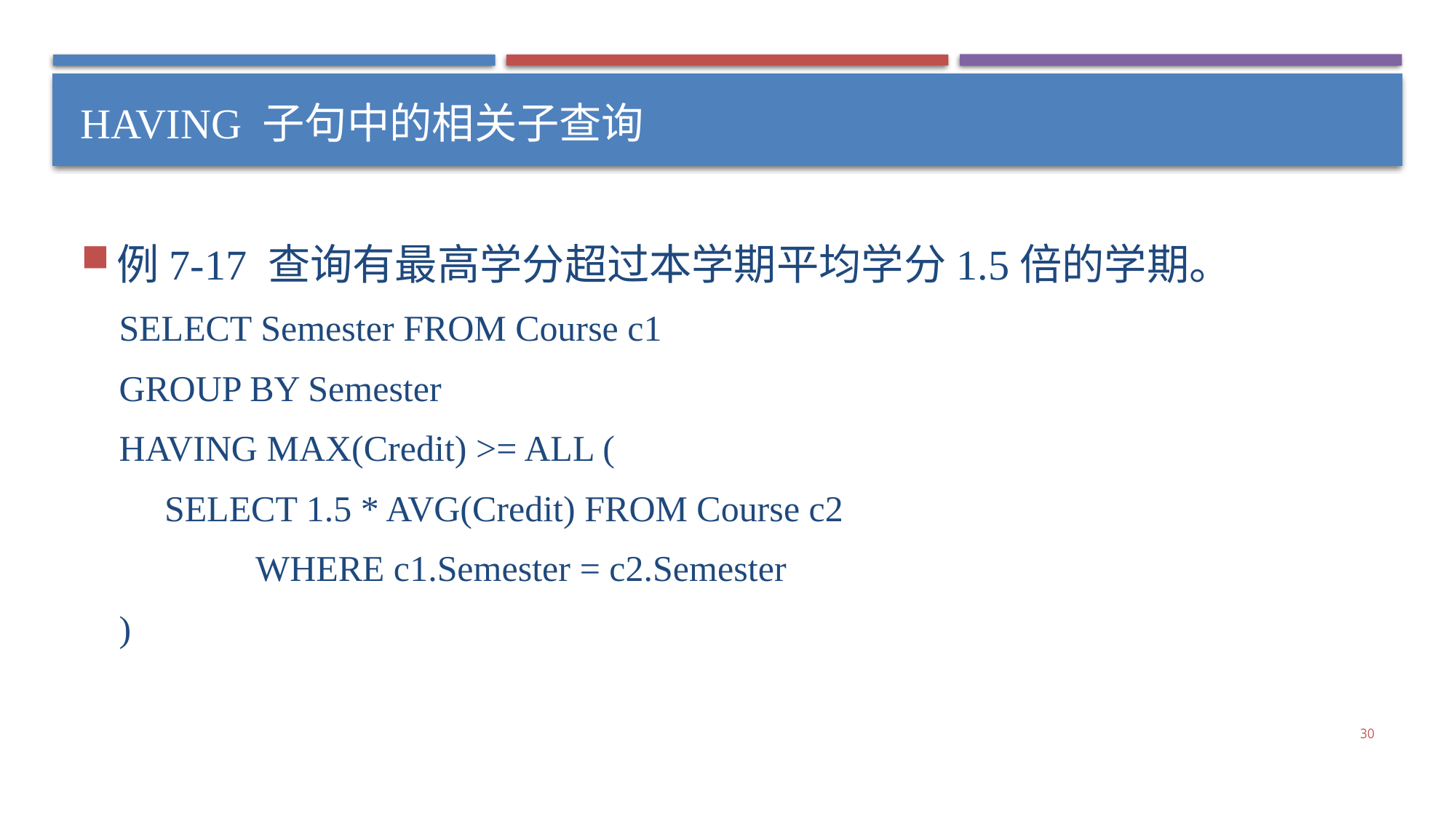

# HAVING 子句中的相关子查询
例7-17 查询有最高学分超过本学期平均学分1.5倍的学期。
SELECT Semester FROM Course c1
GROUP BY Semester
HAVING MAX(Credit) >= ALL (
     SELECT 1.5 * AVG(Credit) FROM Course c2
	   WHERE c1.Semester = c2.Semester
)
30